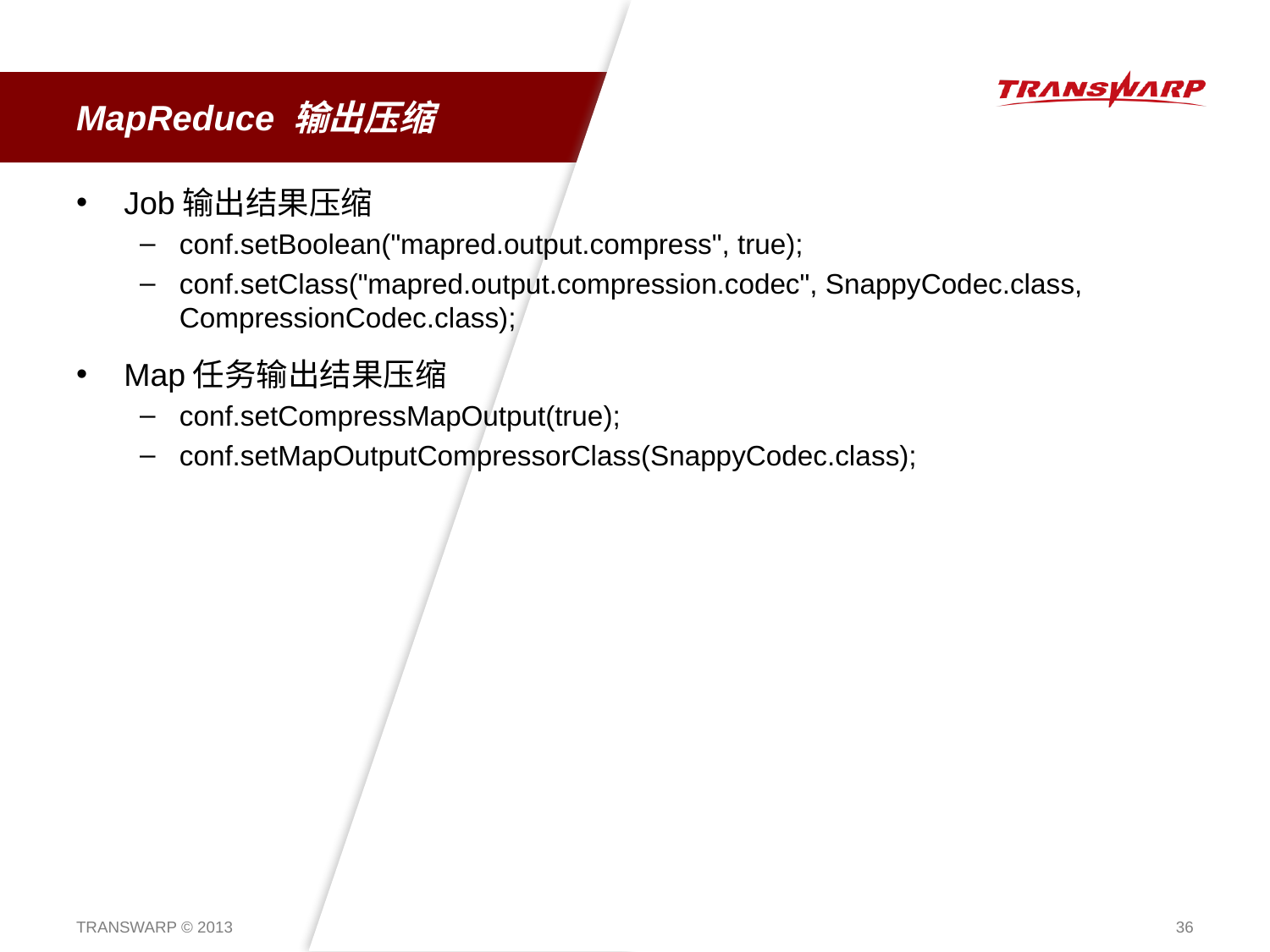

# MapReduce 输出压缩
Job输出结果压缩
conf.setBoolean("mapred.output.compress", true);
conf.setClass("mapred.output.compression.codec", SnappyCodec.class, CompressionCodec.class);
Map任务输出结果压缩
conf.setCompressMapOutput(true);
conf.setMapOutputCompressorClass(SnappyCodec.class);

TRANSWARP © 2013
36